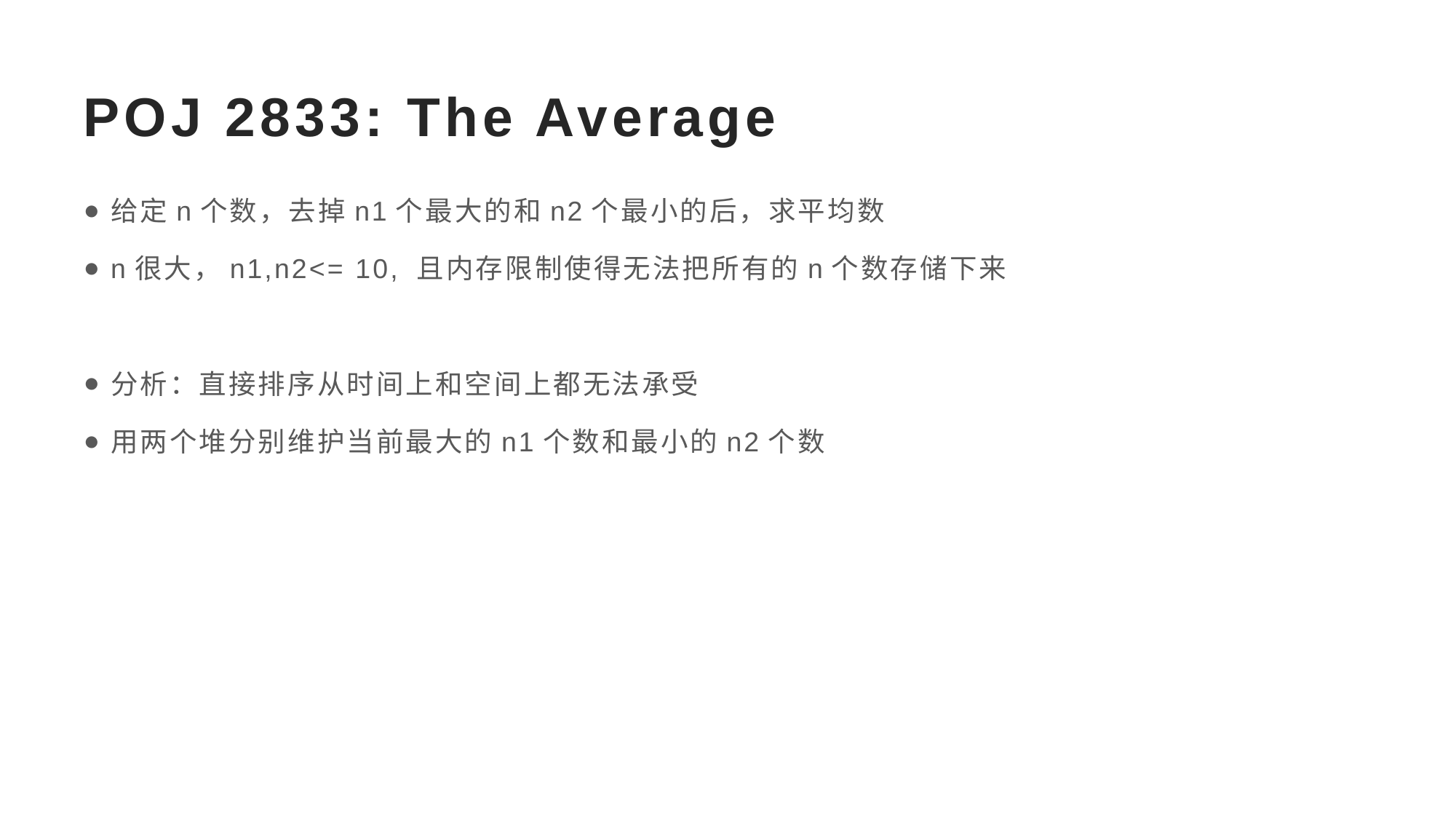

# POJ 2833: The Average
给定n个数，去掉n1个最大的和n2个最小的后，求平均数
n很大，n1,n2<= 10, 且内存限制使得无法把所有的n个数存储下来

分析：直接排序从时间上和空间上都无法承受
用两个堆分别维护当前最大的n1个数和最小的n2个数